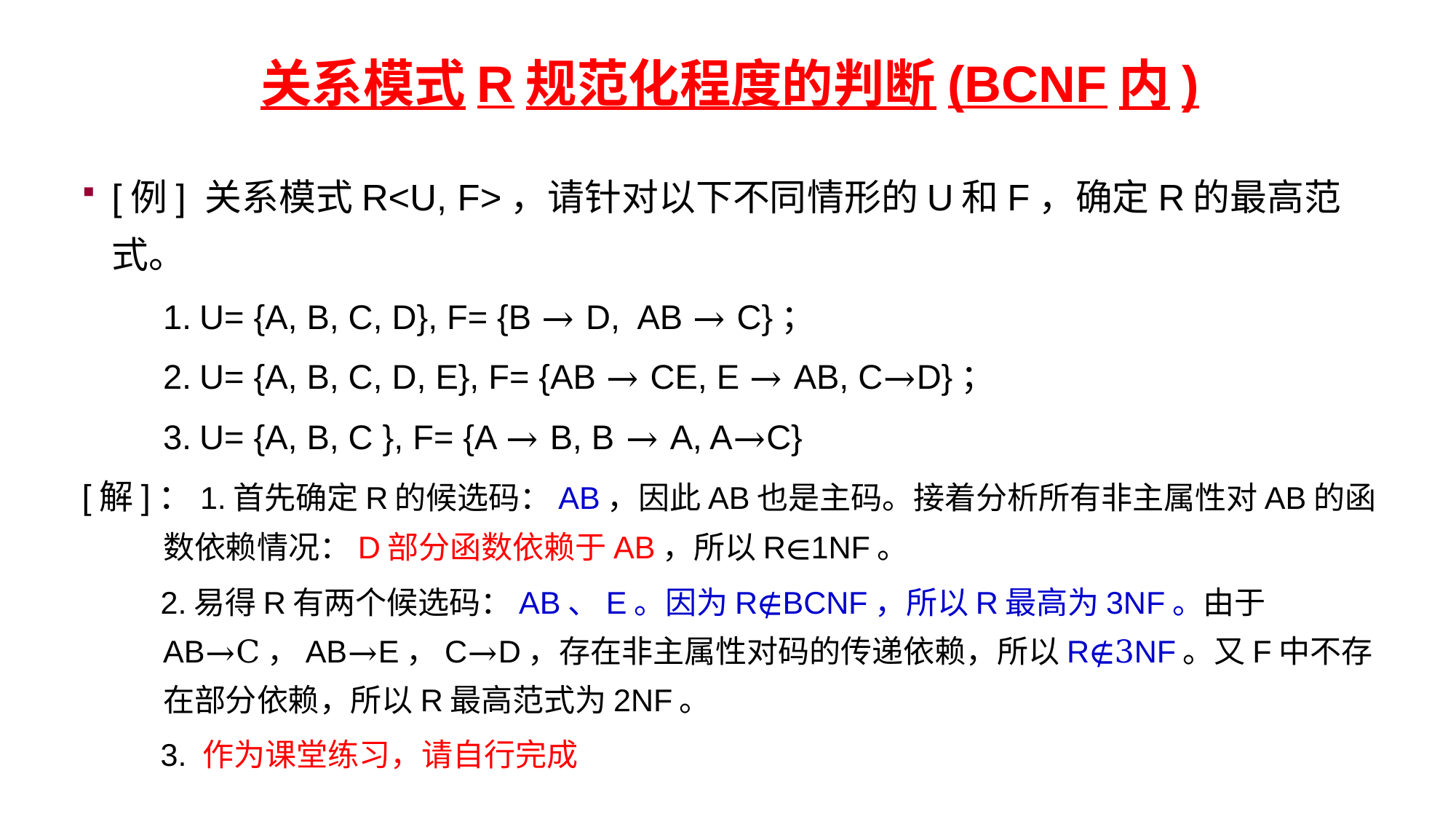

关系模式R规范化程度的判断(BCNF内)

[例] 关系模式R<U, F>，请针对以下不同情形的U和F，确定R的最高范式。
 U= {A, B, C, D}, F= {B → D,  AB → C}；
 U= {A, B, C, D, E}, F= {AB → CE, E → AB, C→D}；
 U= {A, B, C }, F= {A → B, B → A, A→C}
[解]：1.首先确定R的候选码：AB，因此AB也是主码。接着分析所有非主属性对AB的函数依赖情况：D部分函数依赖于AB，所以R∈1NF。
         2.易得R有两个候选码：AB、E。因为R∉BCNF，所以R最高为3NF。由于AB→C，AB→E，C→D，存在非主属性对码的传递依赖，所以R∉3NF。又F中不存在部分依赖，所以R最高范式为2NF。
         3. 作为课堂练习，请自行完成

73